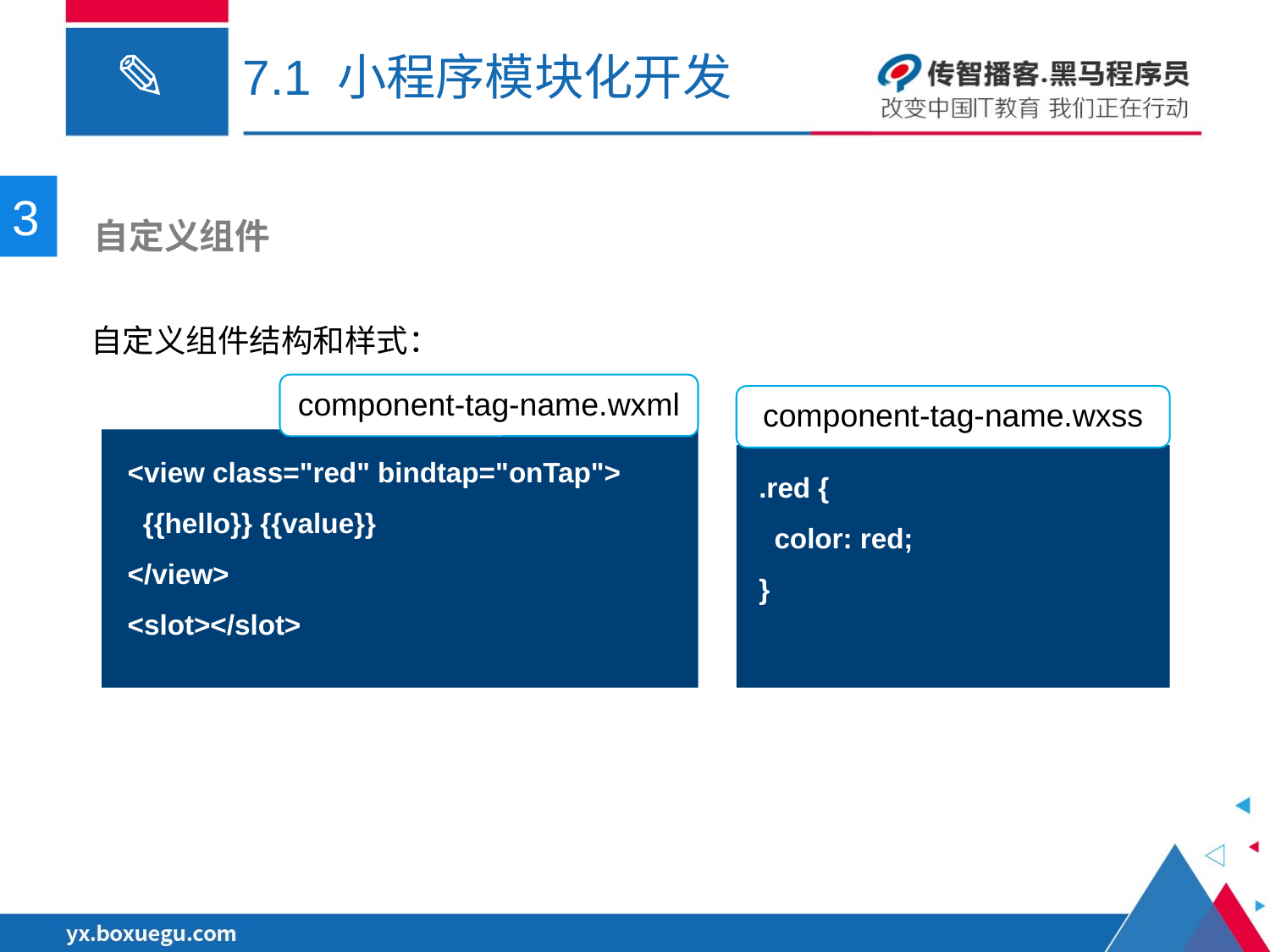

# 7.1 小程序模块化开发

3
  自定义组件
自定义组件结构和样式：
component-tag-name.wxml
component-tag-name.wxss

<view class="red" bindtap="onTap">
  {{hello}} {{value}}
</view>
<slot></slot>

.red {
  color: red;
}